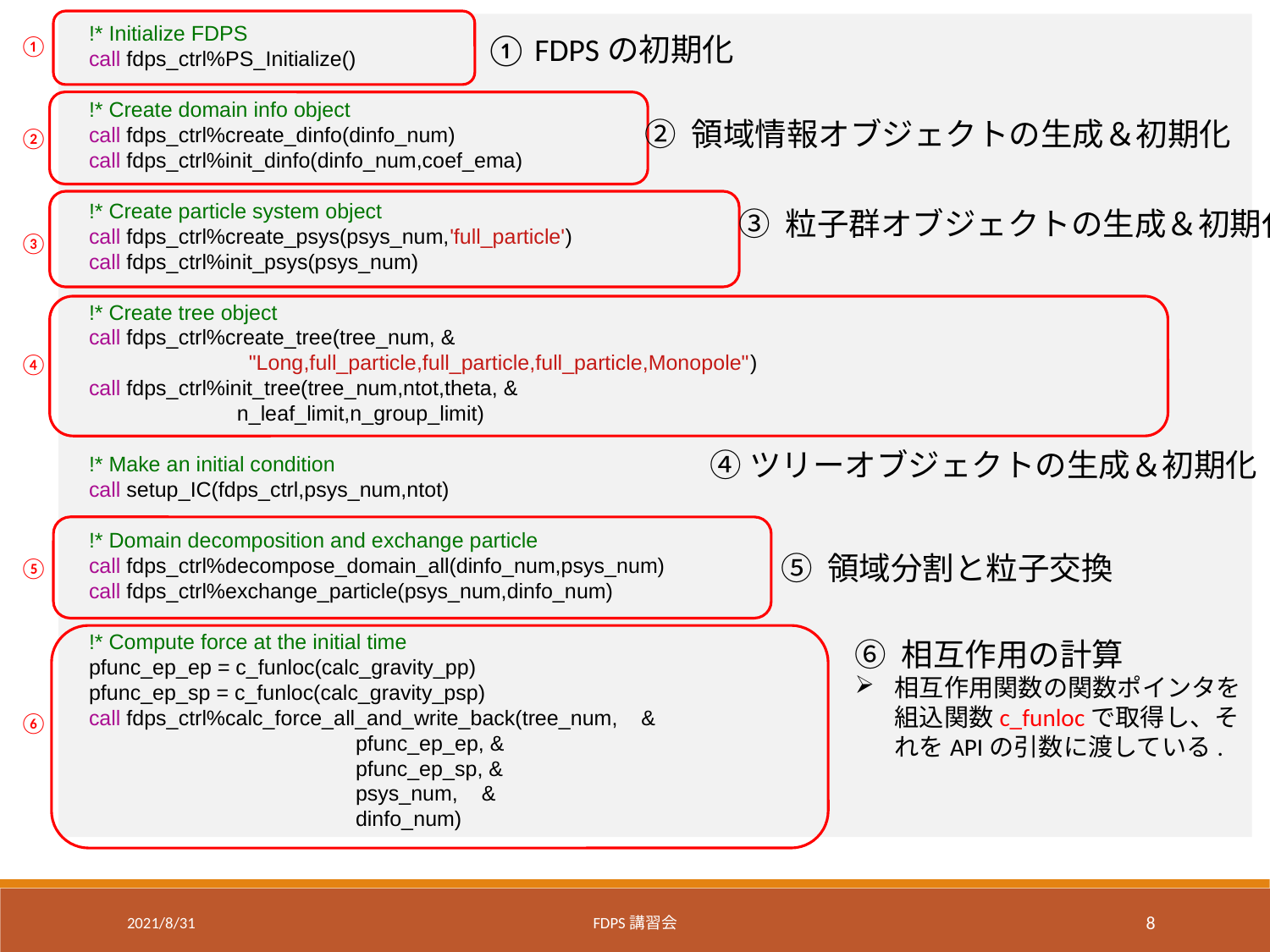

① FDPSの初期化
①
   !* Initialize FDPS
   call fdps_ctrl%PS_Initialize()

   !* Create domain info object
   call fdps_ctrl%create_dinfo(dinfo_num)
   call fdps_ctrl%init_dinfo(dinfo_num,coef_ema)

   !* Create particle system object
   call fdps_ctrl%create_psys(psys_num,'full_particle')
   call fdps_ctrl%init_psys(psys_num)

   !* Create tree object
   call fdps_ctrl%create_tree(tree_num, &
                              "Long,full_particle,full_particle,full_particle,Monopole")
   call fdps_ctrl%init_tree(tree_num,ntot,theta, &
                            n_leaf_limit,n_group_limit)

   !* Make an initial condition
   call setup_IC(fdps_ctrl,psys_num,ntot)

   !* Domain decomposition and exchange particle
   call fdps_ctrl%decompose_domain_all(dinfo_num,psys_num)
   call fdps_ctrl%exchange_particle(psys_num,dinfo_num)

   !* Compute force at the initial time
   pfunc_ep_ep = c_funloc(calc_gravity_pp)
   pfunc_ep_sp = c_funloc(calc_gravity_psp)
   call fdps_ctrl%calc_force_all_and_write_back(tree_num,    &
                                                pfunc_ep_ep, &
                                                pfunc_ep_sp, &
                                                psys_num,    &
                                                dinfo_num)

② 領域情報オブジェクトの生成＆初期化
②

③ 粒子群オブジェクトの生成＆初期化
③

④
④ツリーオブジェクトの生成＆初期化

⑤ 領域分割と粒子交換
⑤

⑥ 相互作用の計算
相互作用関数の関数ポインタを組込関数c_funlocで取得し、それをAPIの引数に渡している.
⑥
2021/8/31
FDPS講習会
8